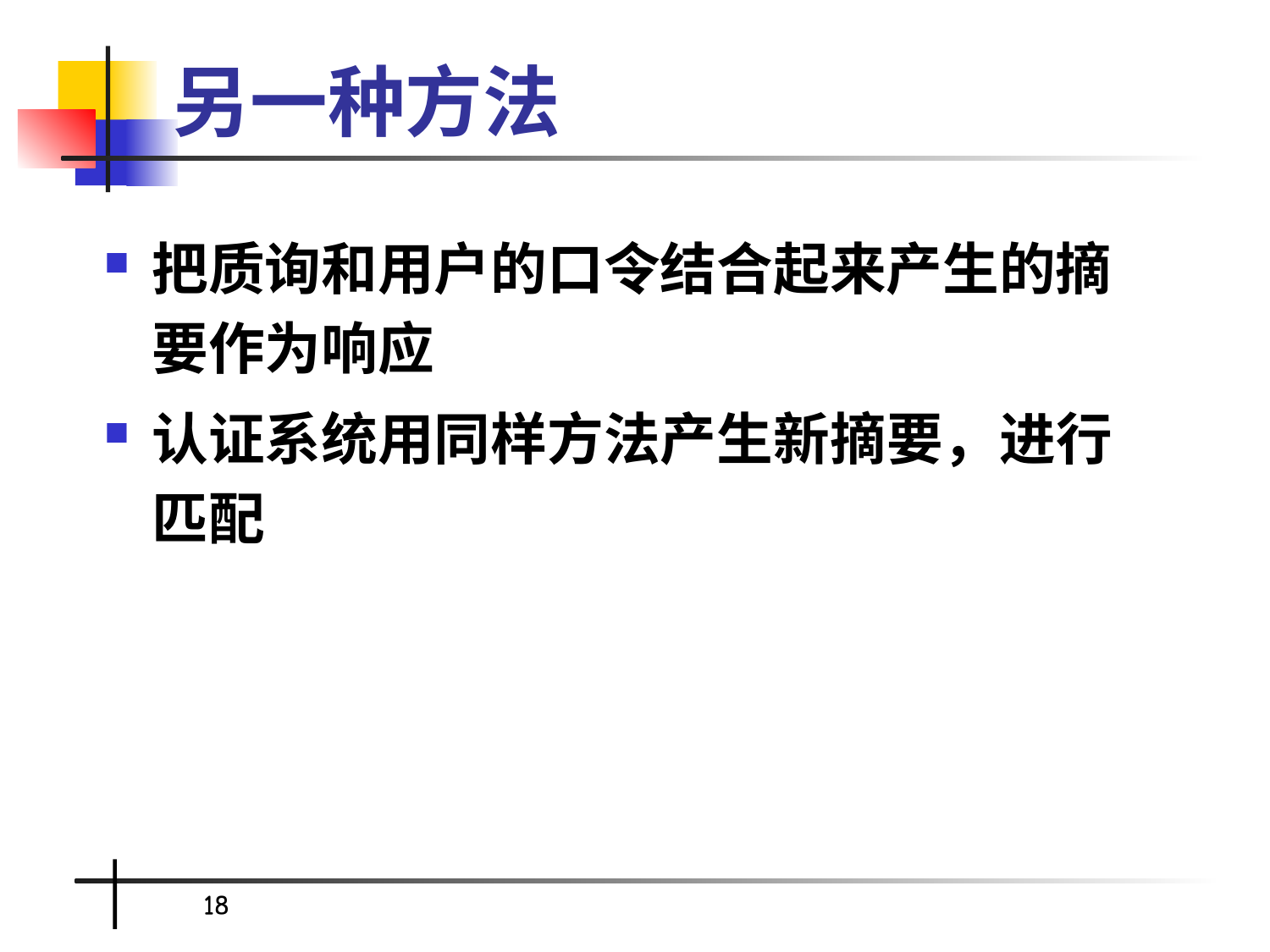

# 另一种方法
把质询和用户的口令结合起来产生的摘要作为响应
认证系统用同样方法产生新摘要，进行匹配
18